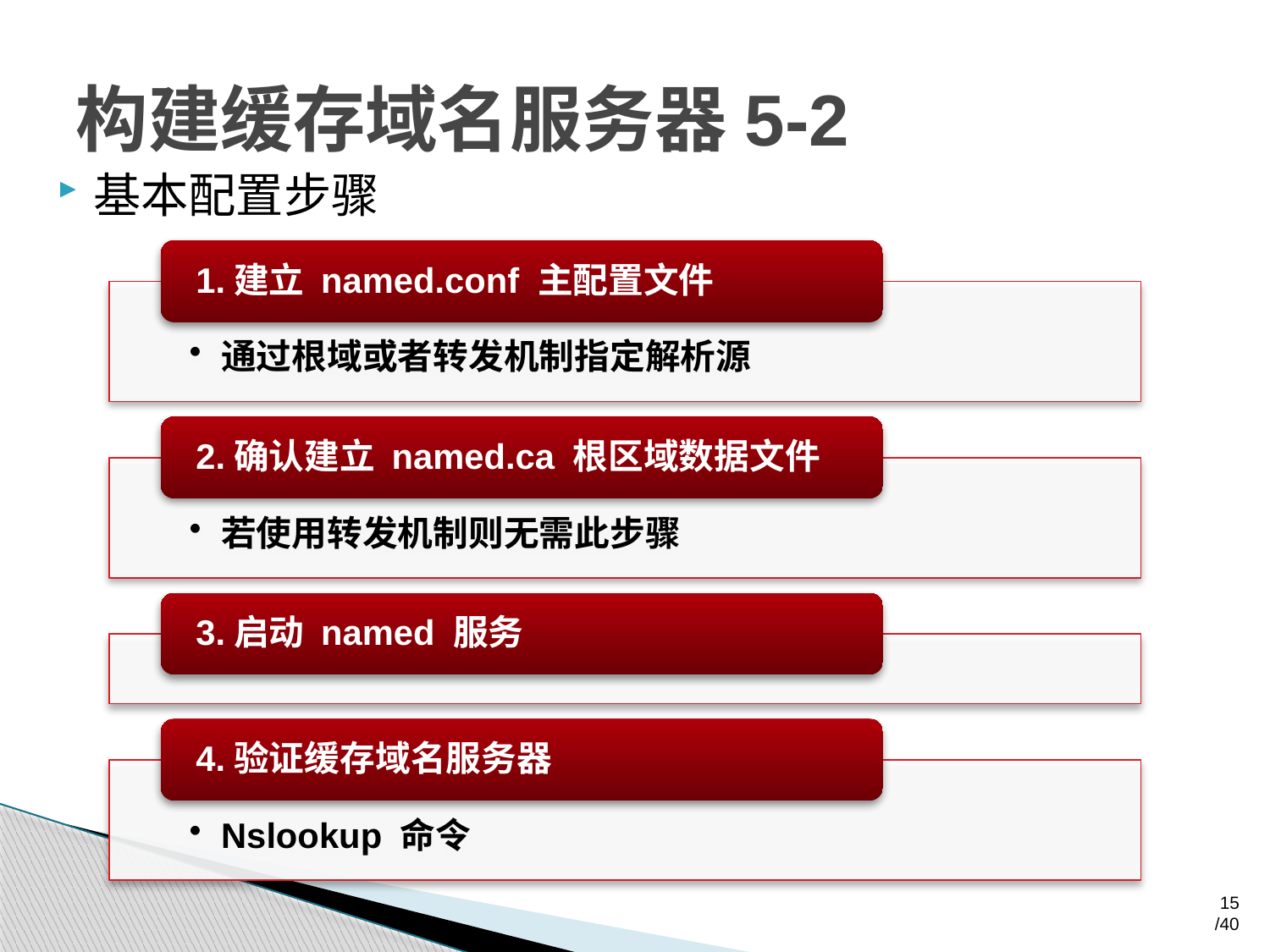

# 构建缓存域名服务器5-2
基本配置步骤
通过根域或者转发机制指定解析源
1.建立 named.conf 主配置文件
若使用转发机制则无需此步骤
2.确认建立 named.ca 根区域数据文件
3.启动 named 服务
Nslookup 命令
4.验证缓存域名服务器
15/40